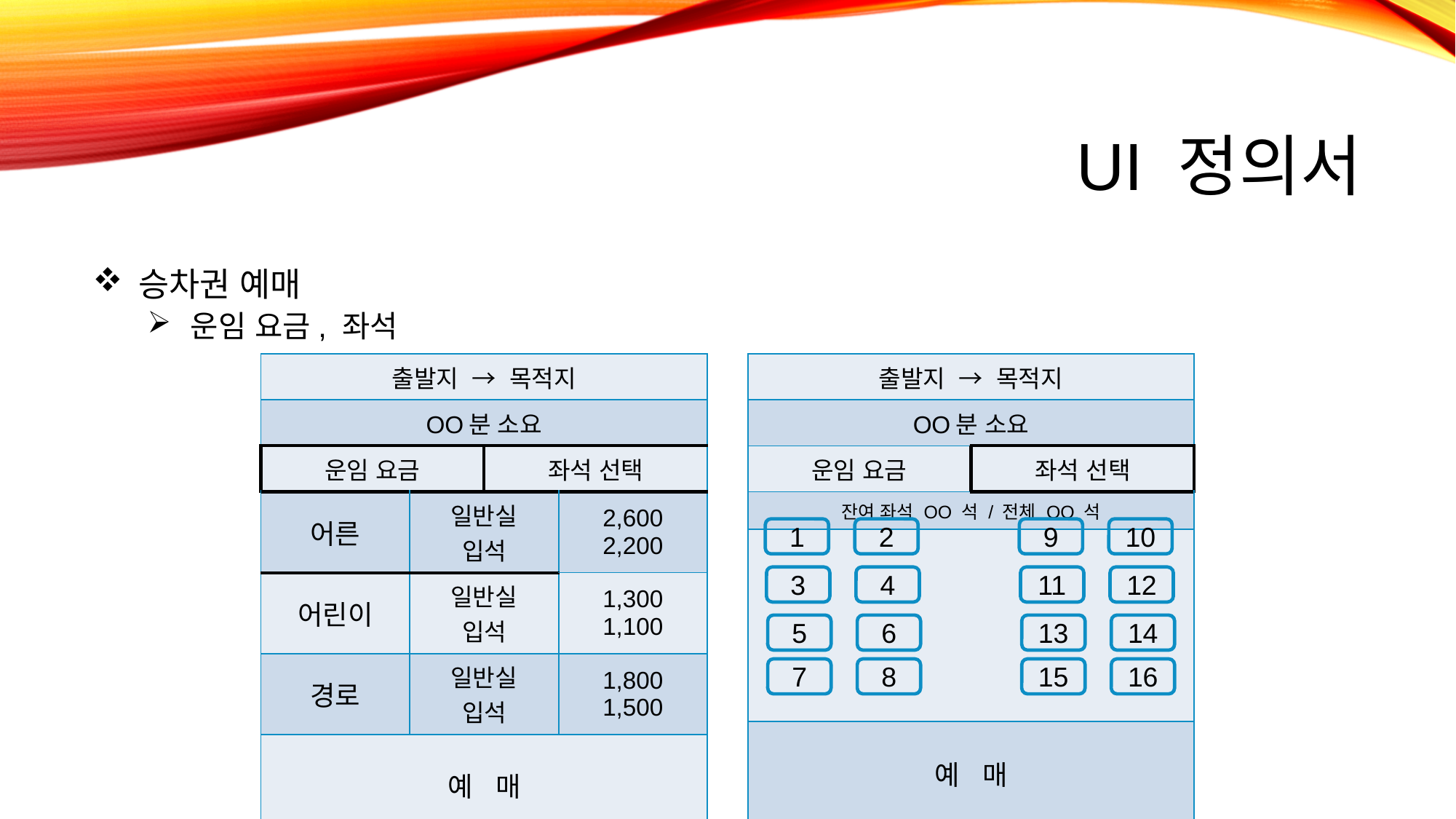

# ui 정의서
 승차권 예매
 운임 요금, 좌석
| 출발지 → 목적지 |  |
| --- | --- |
| OO분 소요 |  |
| 운임 요금 | 좌석 선택 |
| 잔여 좌석 OO 석 / 전체 OO 석 |  |
|  |  |
| 예 매 |  |
| 출발지 → 목적지 |  |  |  |
| --- | --- | --- | --- |
| OO분 소요 |  |  |  |
| 운임 요금 |  | 좌석 선택 |  |
| 어른 | 일반실 입석 |  | 2,600 2,200 |
| 어린이 | 일반실 입석 |  | 1,300 1,100 |
| 경로 | 일반실 입석 |  | 1,800 1,500 |
| 예 매 |  |  |  |
1
2
9
10
3
4
11
12
5
6
13
14
7
8
15
16